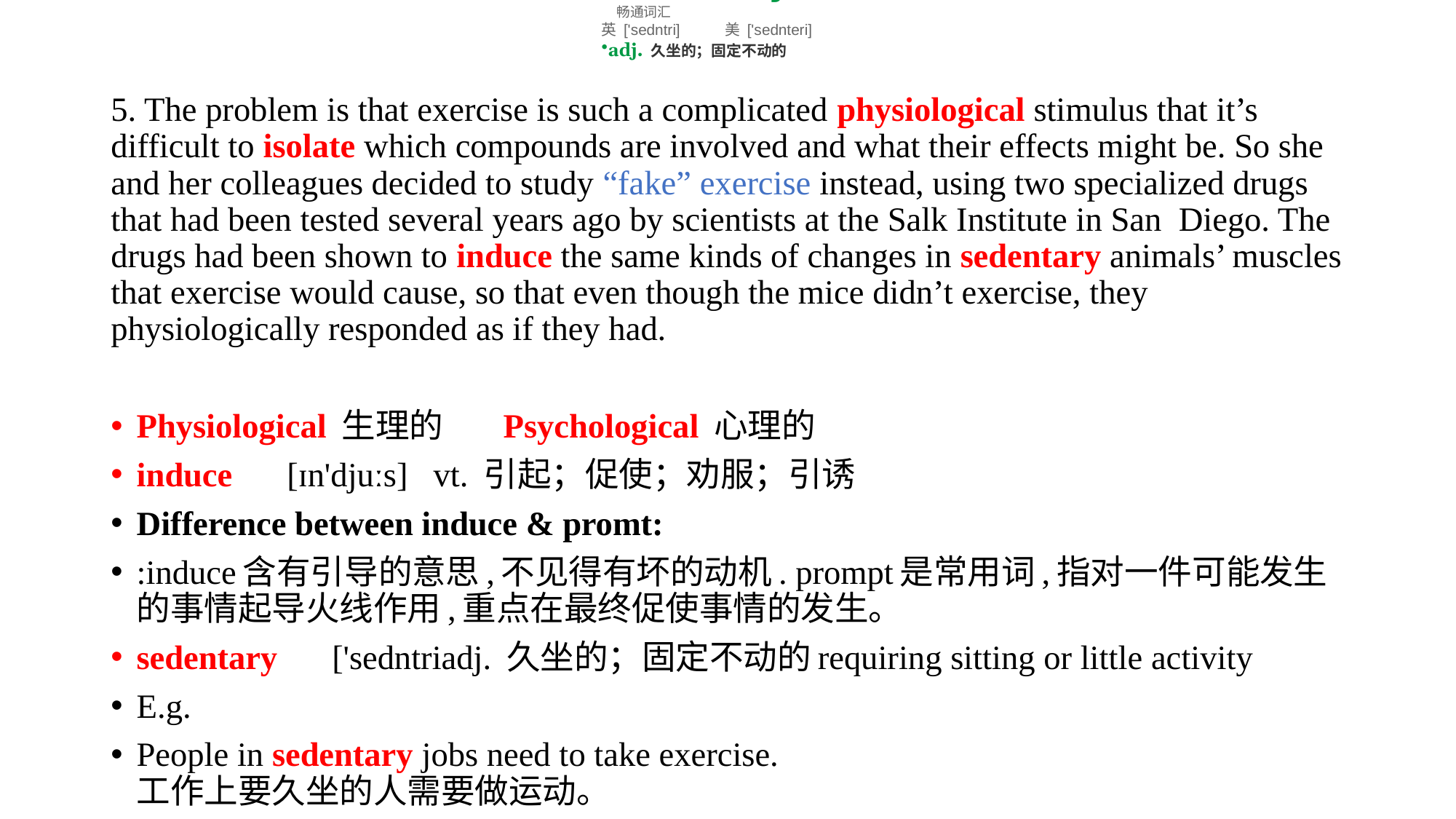

sedentary
　畅通词汇
英 ['sedntri] 　 　 美 ['sednteri]
adj. 久坐的；固定不动的

#
5. The problem is that exercise is such a complicated physiological stimulus that it’s difficult to isolate which compounds are involved and what their effects might be. So she and her colleagues decided to study “fake” exercise instead, using two specialized drugs that had been tested several years ago by scientists at the Salk Institute in San  Diego. The drugs had been shown to induce the same kinds of changes in sedentary animals’ muscles that exercise would cause, so that even though the mice didn’t exercise, they physiologically responded as if they had.

Physiological 生理的       Psychological 心理的
induce　 [ɪn'djuːs]   vt. 引起；促使；劝服；引诱
Difference between induce & promt:
:induce含有引导的意思,不见得有坏的动机. prompt是常用词,指对一件可能发生的事情起导火线作用,重点在最终促使事情的发生。
sedentary　 ['sedntriadj. 久坐的；固定不动的requiring sitting or little activity
E.g.
People in sedentary jobs need to take exercise.
工作上要久坐的人需要做运动。